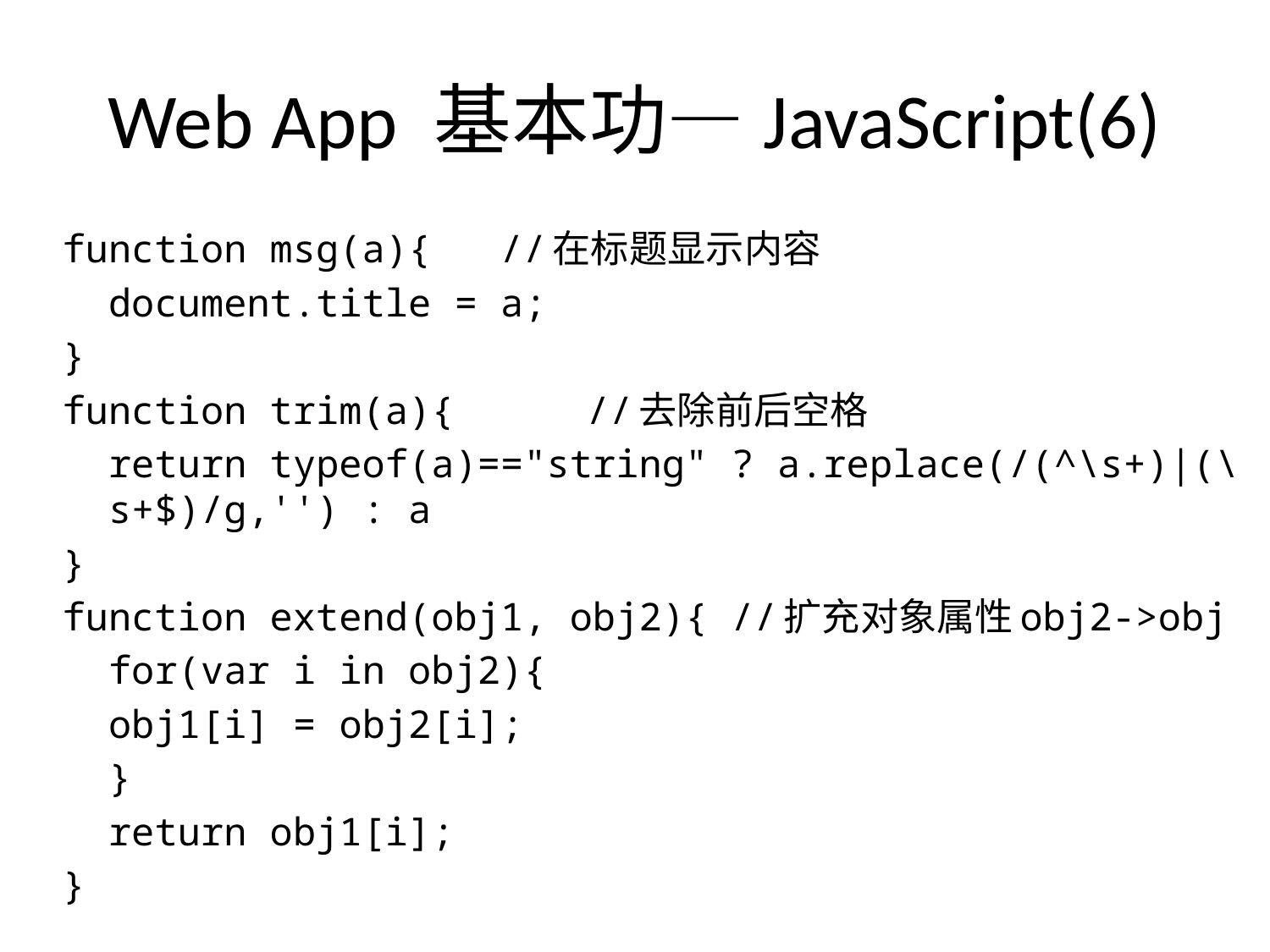

# Web App 基本功—JavaScript(6)
function msg(a){			  //在标题显示内容
	document.title = a;
}
function trim(a){		  //去除前后空格
  return typeof(a)=="string" ? a.replace(/(^\s+)|(\s+$)/g,'') : a
}
function extend(obj1, obj2){ //扩充对象属性obj2->obj
	for(var i in obj2){
		obj1[i] = obj2[i];
	}
	return obj1[i];
}